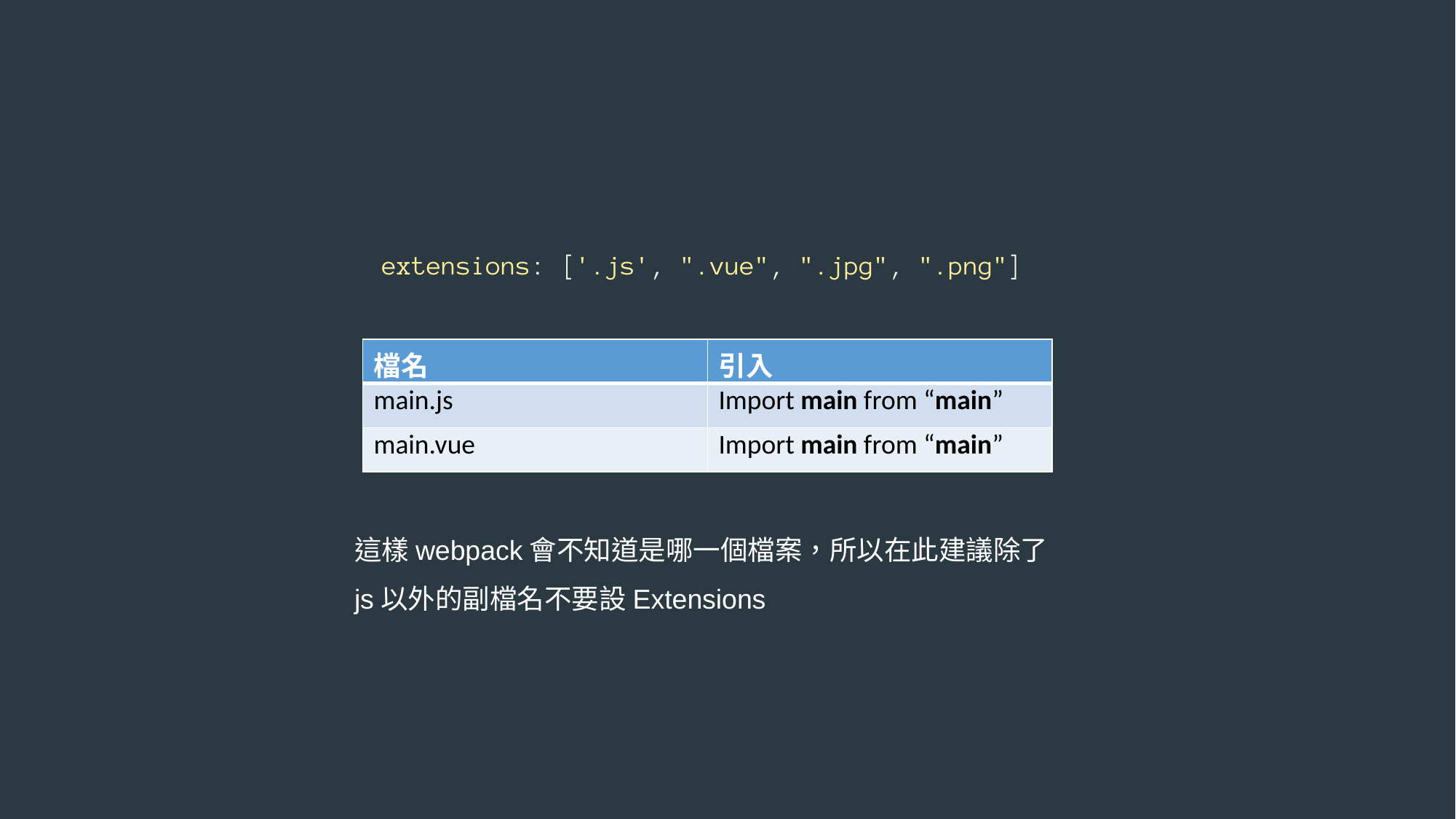

extensions: ['.js', ".vue", ".jpg", ".png"]
| 檔名 | 引入 |
| --- | --- |
| main.js | Import main from “main” |
| main.vue | Import main from “main” |
這樣webpack會不知道是哪一個檔案，所以在此建議除了js以外的副檔名不要設Extensions